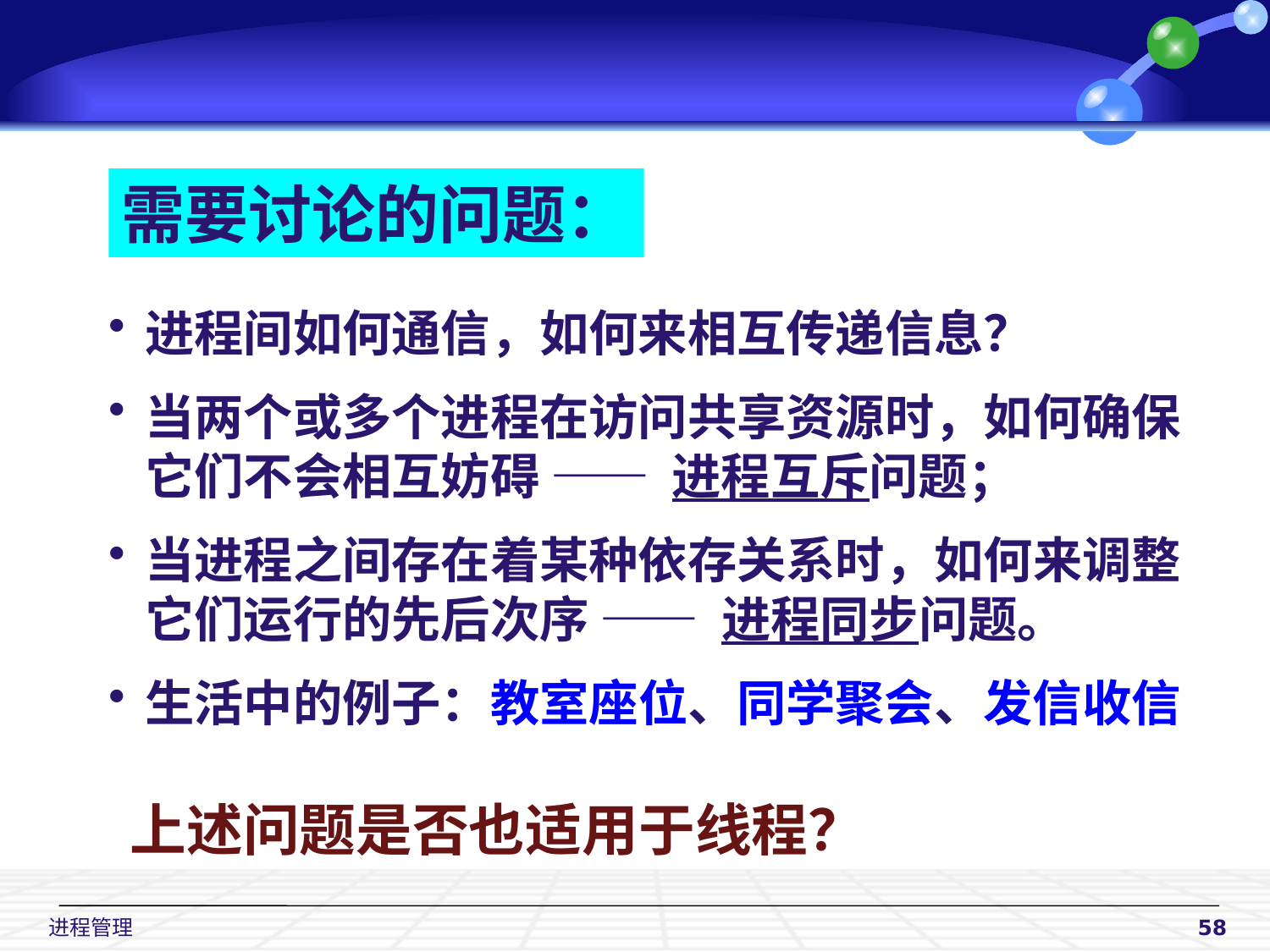

需要讨论的问题：
进程间如何通信，如何来相互传递信息？
当两个或多个进程在访问共享资源时，如何确保它们不会相互妨碍 ——  进程互斥问题；
当进程之间存在着某种依存关系时，如何来调整它们运行的先后次序 ——  进程同步问题。
生活中的例子：教室座位、同学聚会、发信收信
上述问题是否也适用于线程？
   进程管理
58